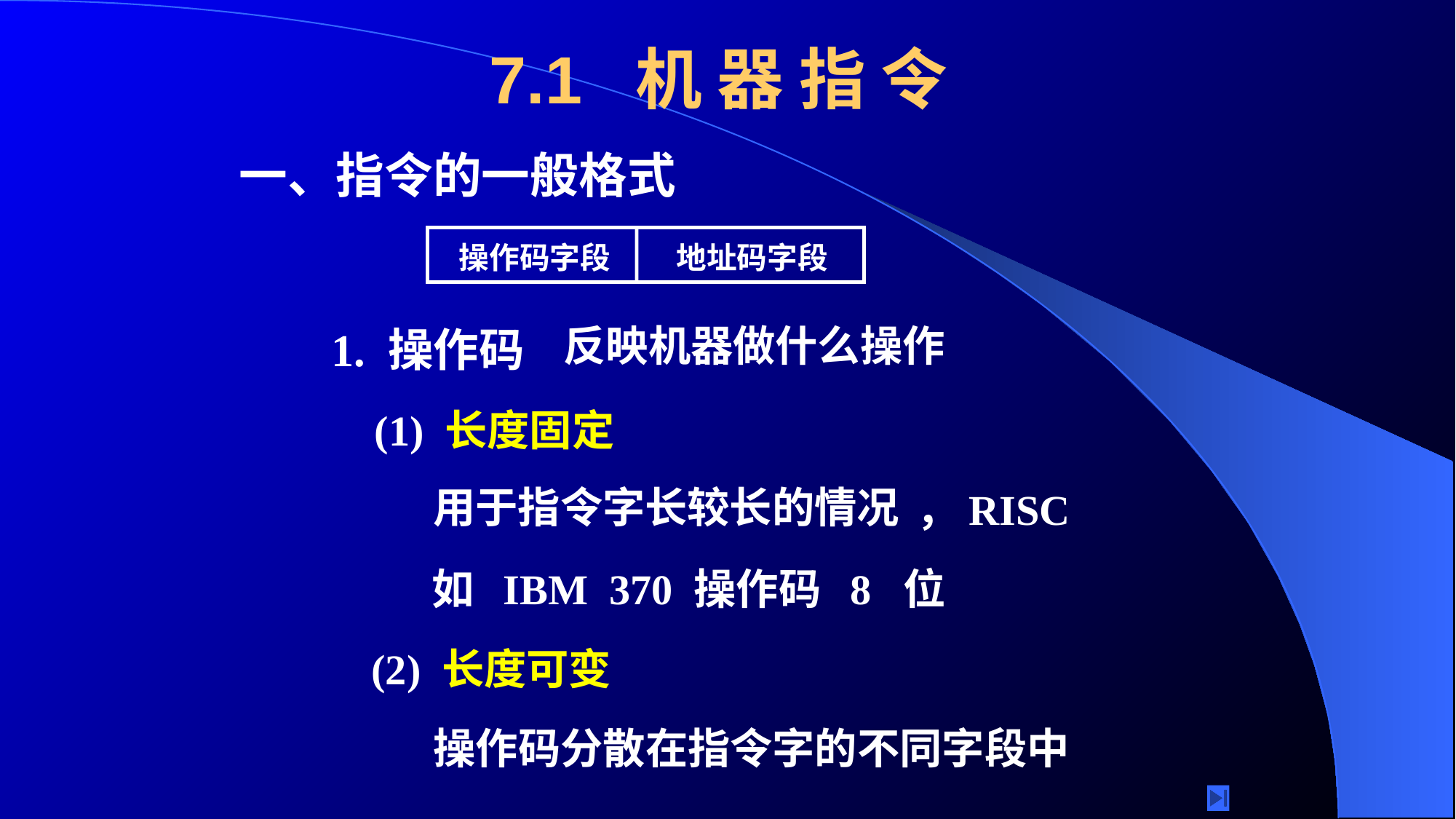

# 7.1  机 器 指 令
一、指令的一般格式
  操作码字段        地址码字段

反映机器做什么操作
1. 操作码
(1) 长度固定
用于指令字长较长的情况
，RISC
操作码  8  位
如  IBM  370
(2) 长度可变
操作码分散在指令字的不同字段中